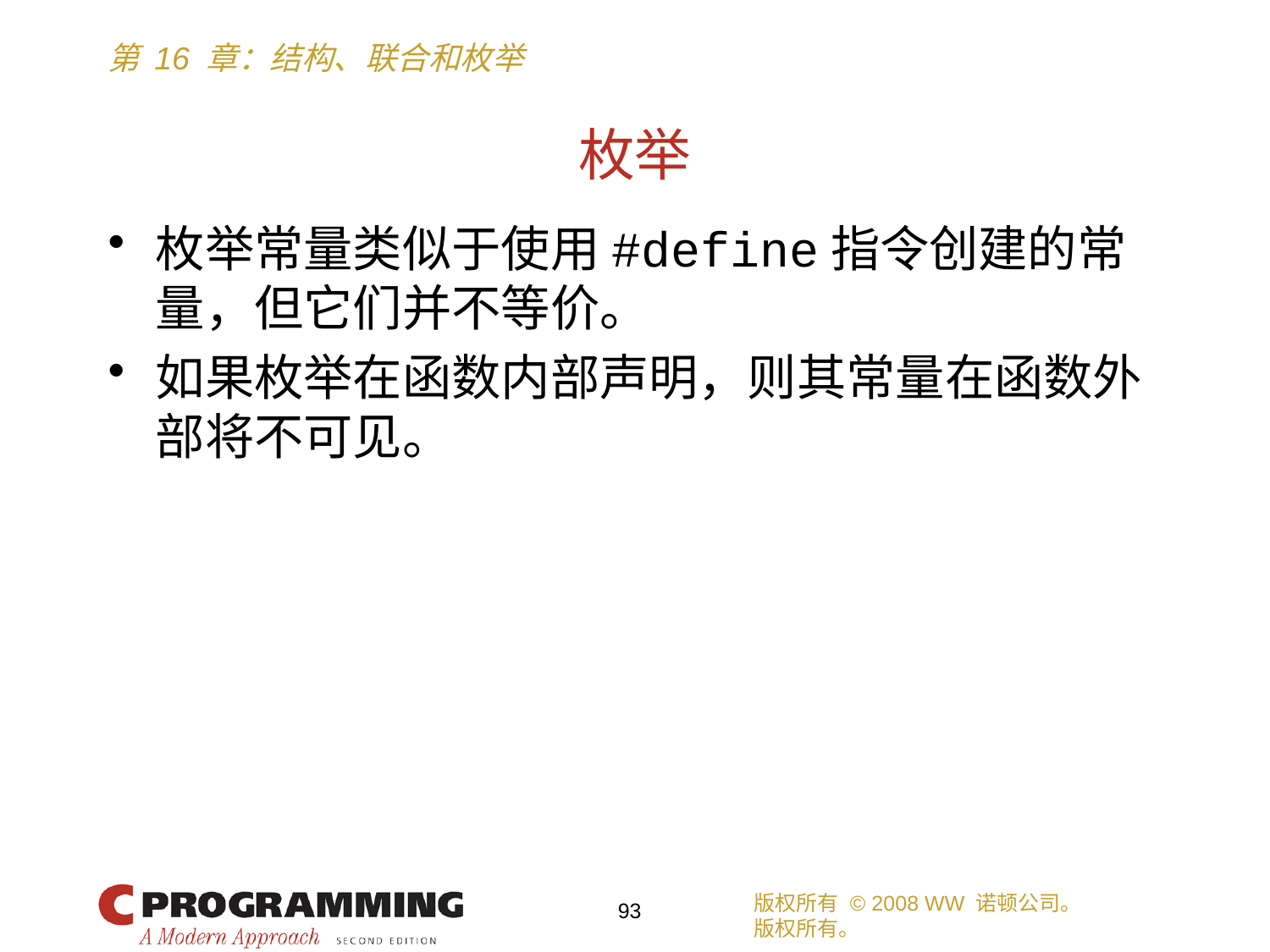

# 枚举
枚举常量类似于使用#define指令创建的常量，但它们并不等价。
如果枚举在函数内部声明，则其常量在函数外部将不可见。
版权所有 © 2008 WW 诺顿公司。
版权所有。
93